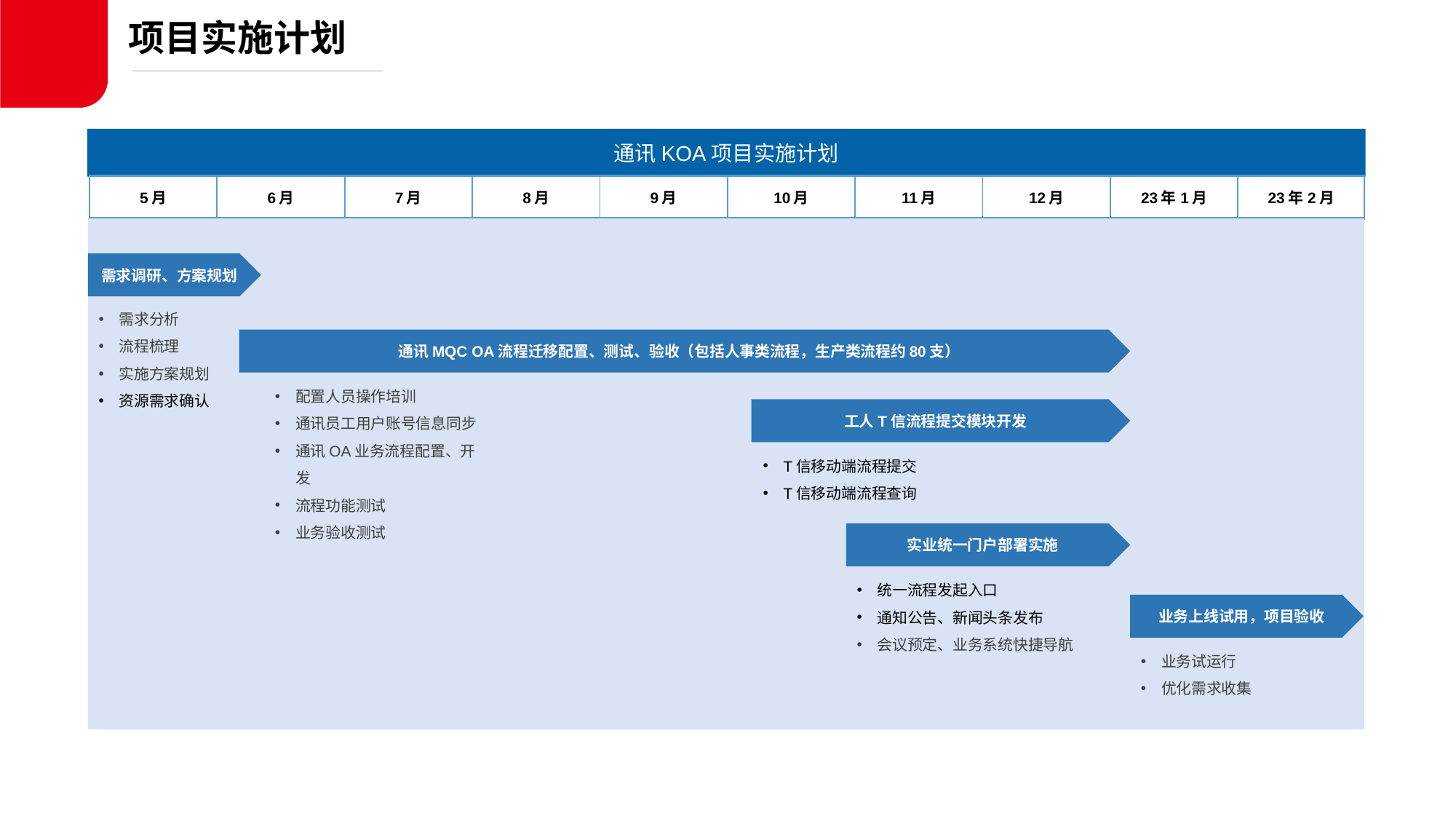

项目实施计划
通讯KOA项目实施计划
| 5月 | 6月 | 7月 | 8月 | 9月 | 10月 | 11月 | 12月 | 23年1月 | 23年2月 |
| --- | --- | --- | --- | --- | --- | --- | --- | --- | --- |
|  |  |  |  |  |  |  |  |  |
| --- | --- | --- | --- | --- | --- | --- | --- | --- |
|  |  |  |  |  |  |  |  |  |
|  |  |  |  |  |  |  |  |  |
需求调研、方案规划
需求分析
流程梳理
实施方案规划
资源需求确认
通讯MQC OA流程迁移配置、测试、验收（包括人事类流程，生产类流程约80支）
配置人员操作培训
通讯员工用户账号信息同步
通讯OA业务流程配置、开发
流程功能测试
业务验收测试
工人T信流程提交模块开发
T信移动端流程提交
T信移动端流程查询
实业统一门户部署实施
统一流程发起入口
通知公告、新闻头条发布
会议预定、业务系统快捷导航
业务上线试用，项目验收
业务试运行
优化需求收集